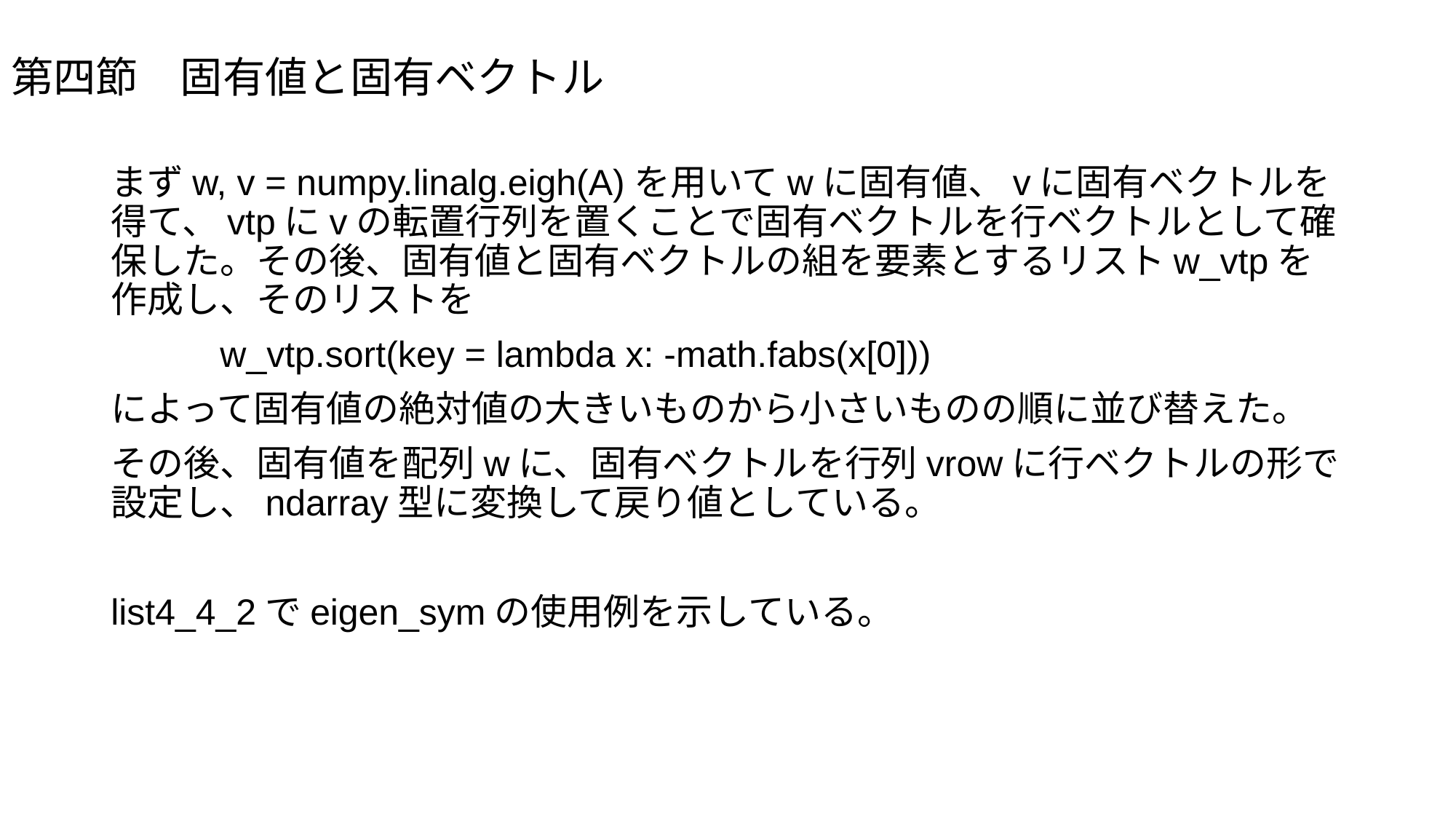

# 第四節　固有値と固有ベクトル
まずw, v = numpy.linalg.eigh(A)を用いてwに固有値、vに固有ベクトルを得て、vtpにvの転置行列を置くことで固有ベクトルを行ベクトルとして確保した。その後、固有値と固有ベクトルの組を要素とするリストw_vtpを作成し、そのリストを
	w_vtp.sort(key = lambda x: -math.fabs(x[0]))
によって固有値の絶対値の大きいものから小さいものの順に並び替えた。
その後、固有値を配列wに、固有ベクトルを行列vrowに行ベクトルの形で設定し、ndarray型に変換して戻り値としている。

list4_4_2でeigen_symの使用例を示している。